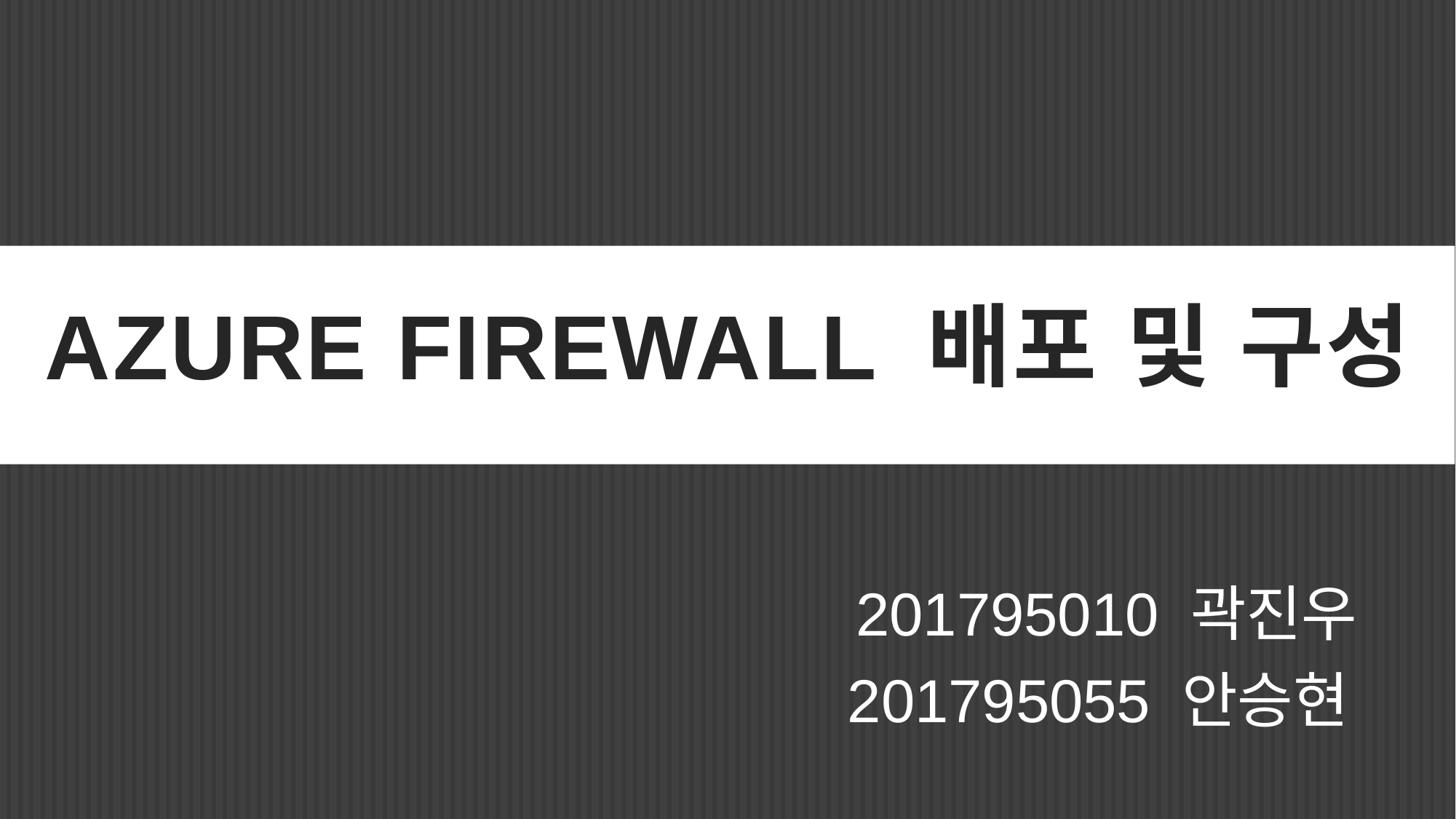

# Azure Firewall 배포 및 구성
201795010 곽진우
201795055 안승현